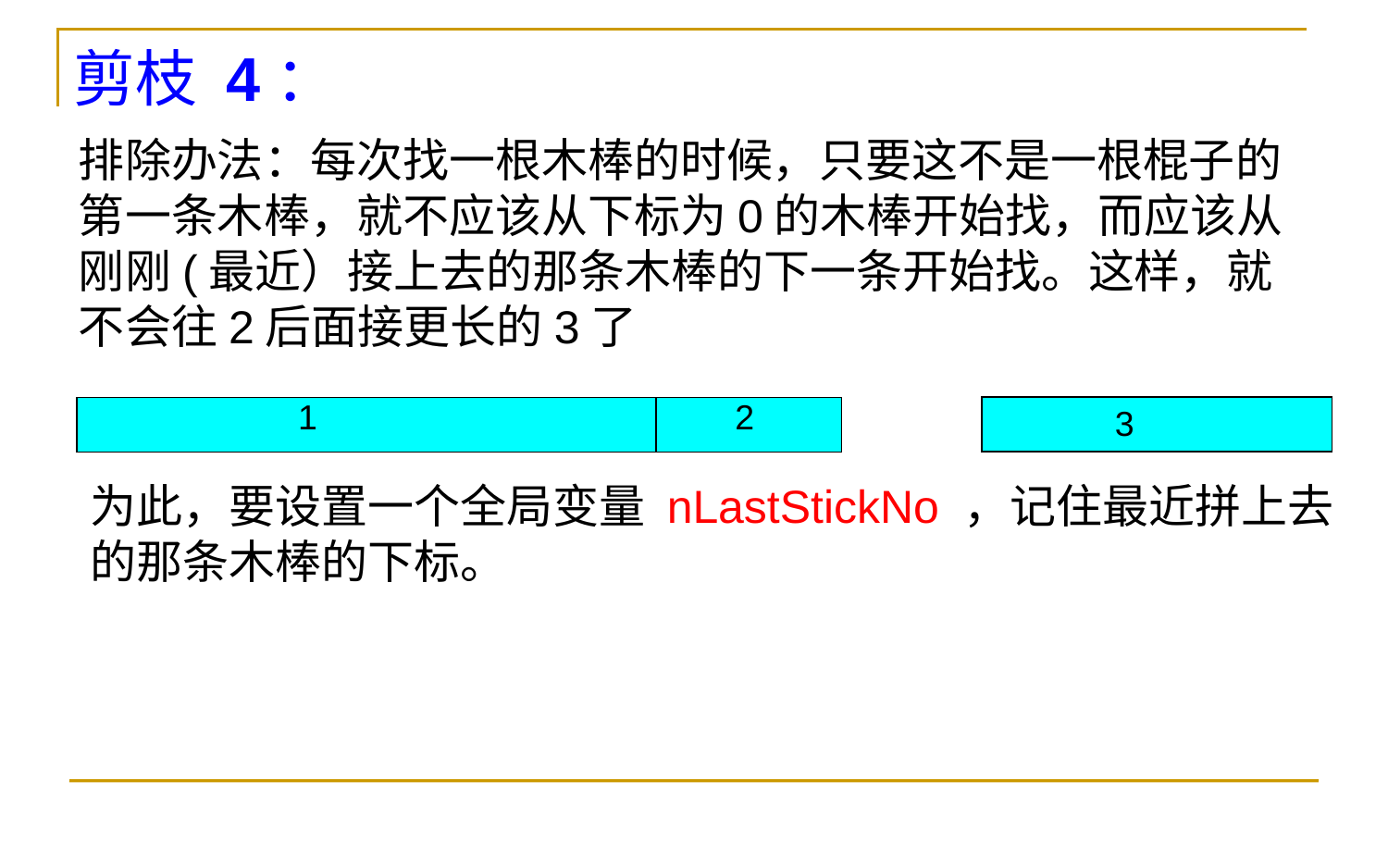

剪枝 4：

排除办法：每次找一根木棒的时候，只要这不是一根棍子的第一条木棒，就不应该从下标为0的木棒开始找，而应该从刚刚(最近）接上去的那条木棒的下一条开始找。这样，就不会往2后面接更长的3了

1
2
3

为此，要设置一个全局变量 nLastStickNo ，记住最近拼上去的那条木棒的下标。